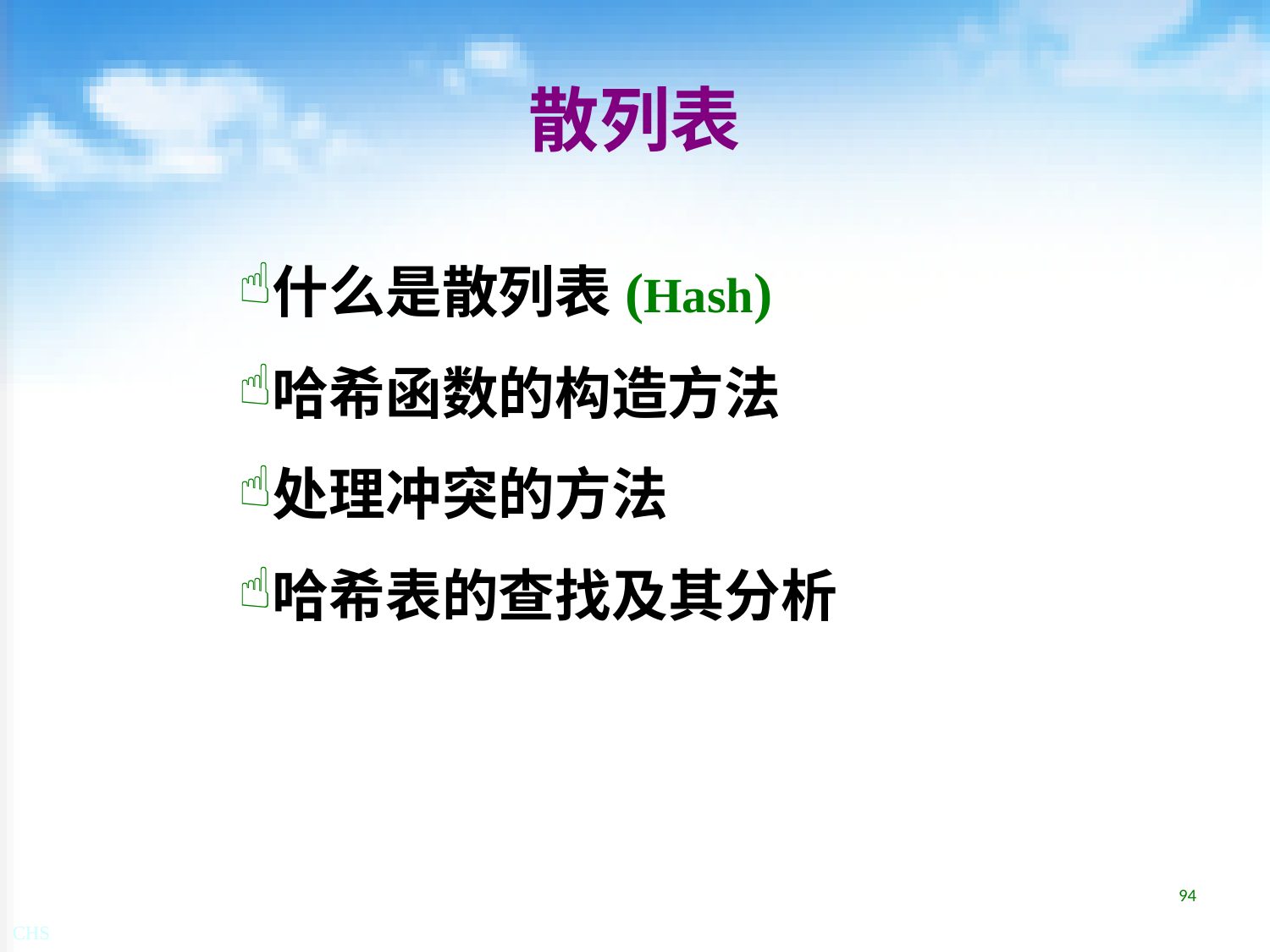

# 散列表
什么是散列表(Hash)
哈希函数的构造方法
处理冲突的方法
哈希表的查找及其分析
94